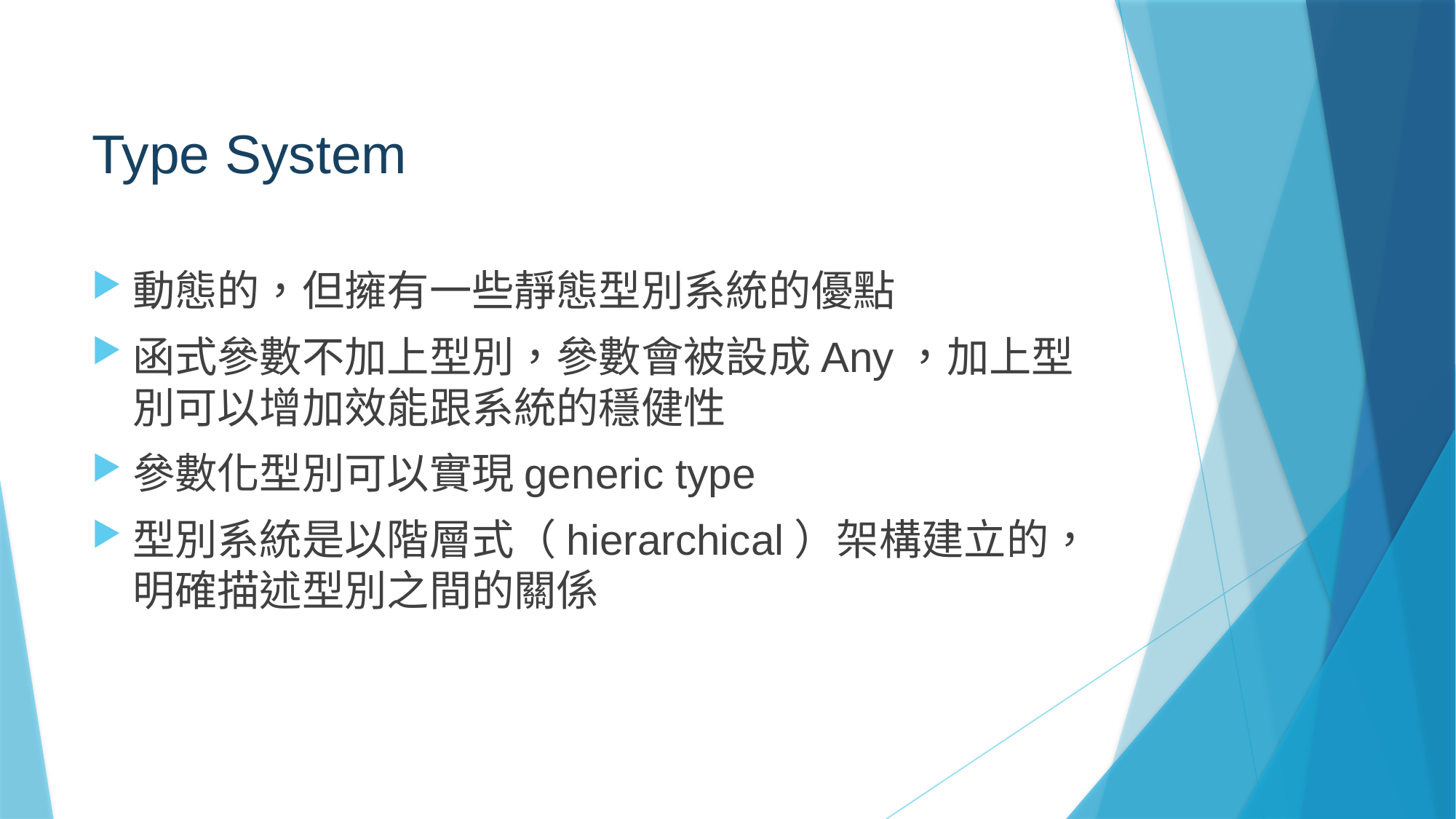

# Type System
動態的，但擁有一些靜態型別系統的優點
函式參數不加上型別，參數會被設成Any，加上型別可以增加效能跟系統的穩健性
參數化型別可以實現generic type
型別系統是以階層式（hierarchical）架構建立的，明確描述型別之間的關係